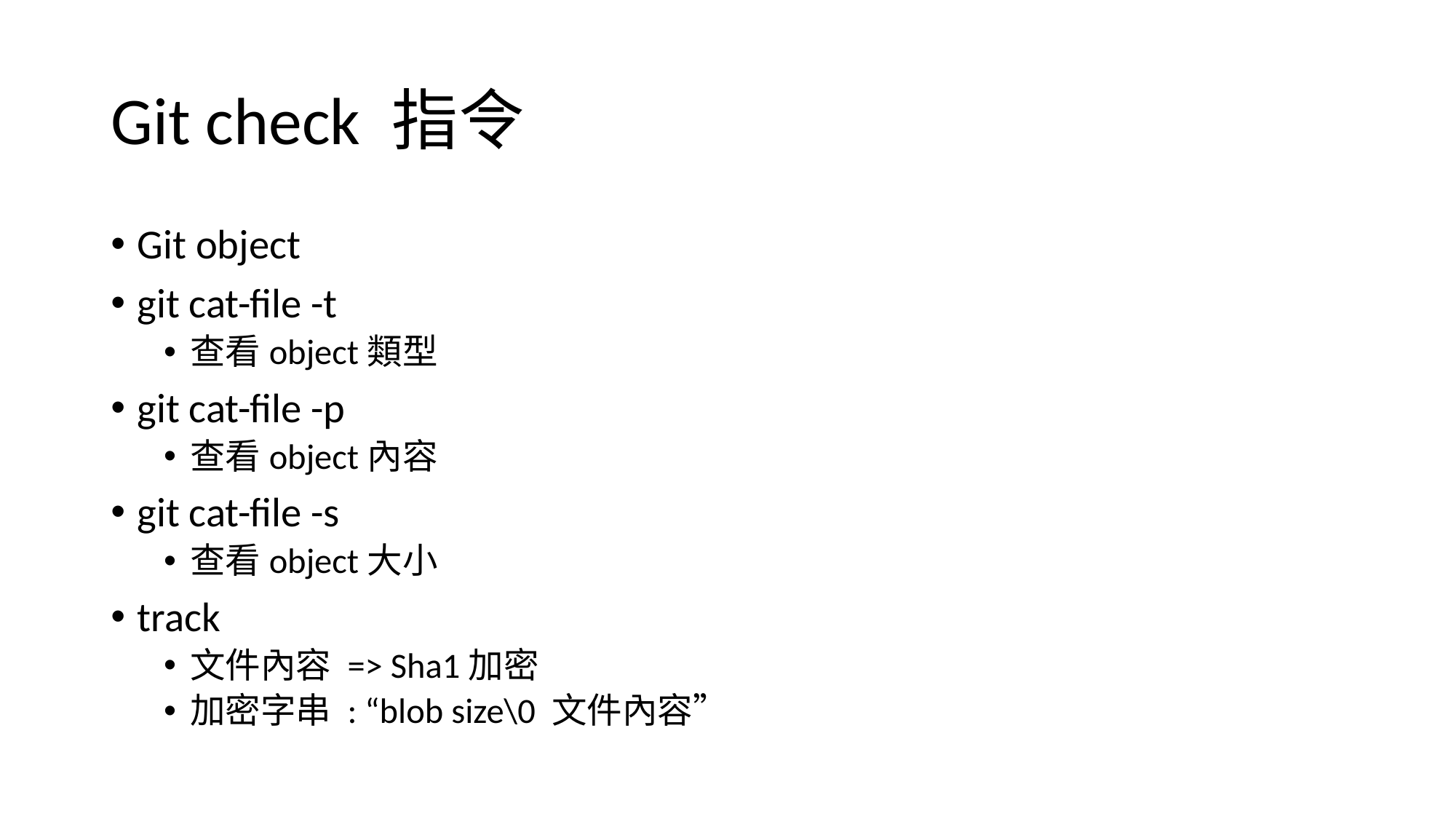

# Git check 指令
Git object
git cat-file -t
查看object類型
git cat-file -p
查看object內容
git cat-file -s
查看object大小
track
文件內容 => Sha1加密
加密字串 : “blob size\0 文件內容”